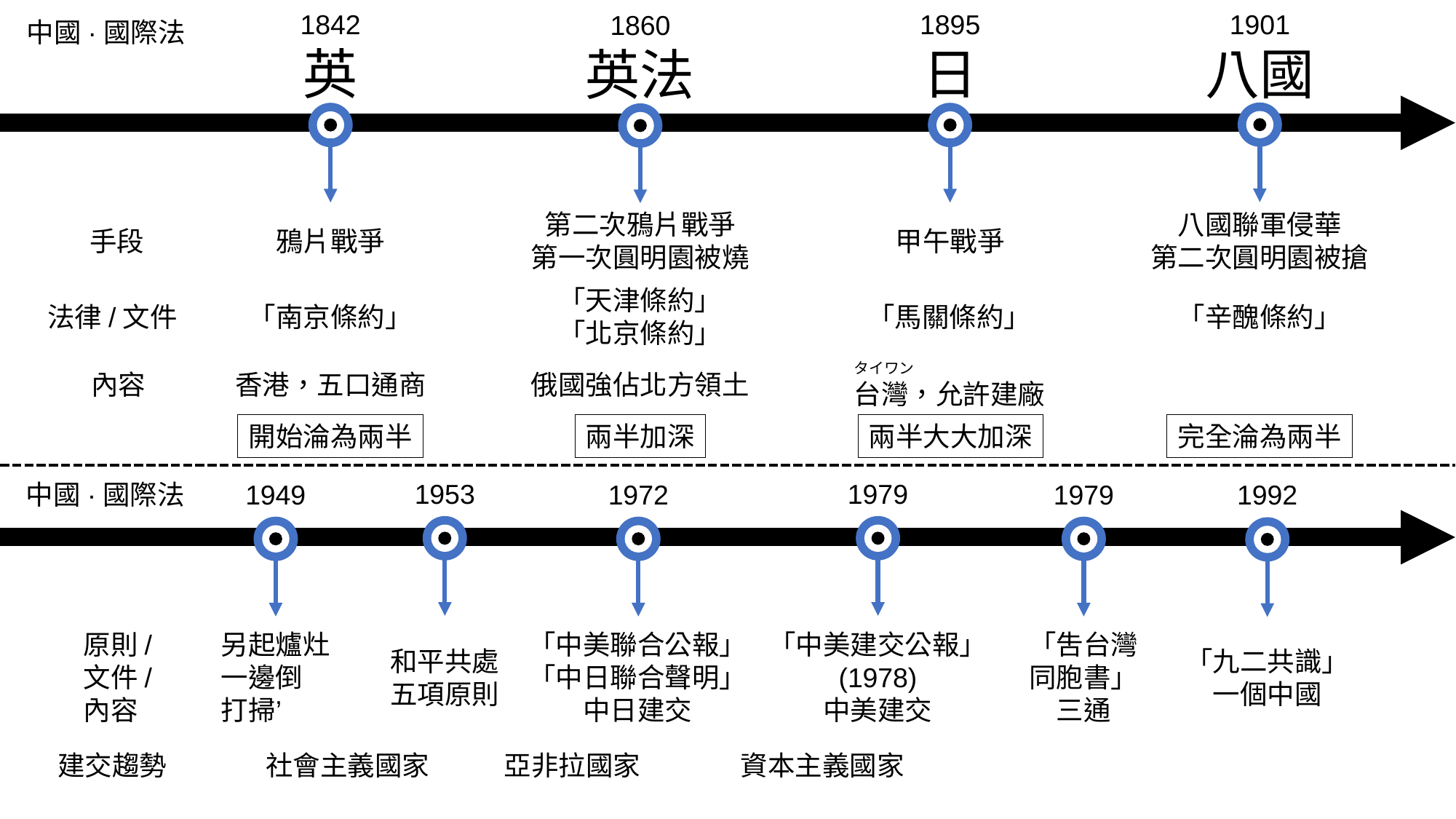

1901
八國

1842
英

1895
日

1860
英法

中國·國際法
第二次鴉片戰爭
第一次圓明園被燒
八國聯軍侵華
第二次圓明園被搶
手段
鴉片戰爭
甲午戰爭
「天津條約」
「北京條約」
法律/文件
「南京條約」
「馬關條約」
「辛醜條約」
タイワン
台灣，允許建廠
內容
香港，五口通商
俄國強佔北方領土
開始淪為兩半
兩半加深
兩半大大加深
完全淪為兩半
1953

1979

1972

中國·國際法
1949

1979

1992

原則/
文件/
內容
另起爐灶
一邊倒
打掃’
「中美聯合公報」
「中日聯合聲明」
中日建交
「中美建交公報」
(1978)
中美建交
「吿台灣
同胞書」
三通
和平共處
五項原則
「九二共識」
一個中國
建交趨勢
社會主義國家
亞非拉國家
資本主義國家